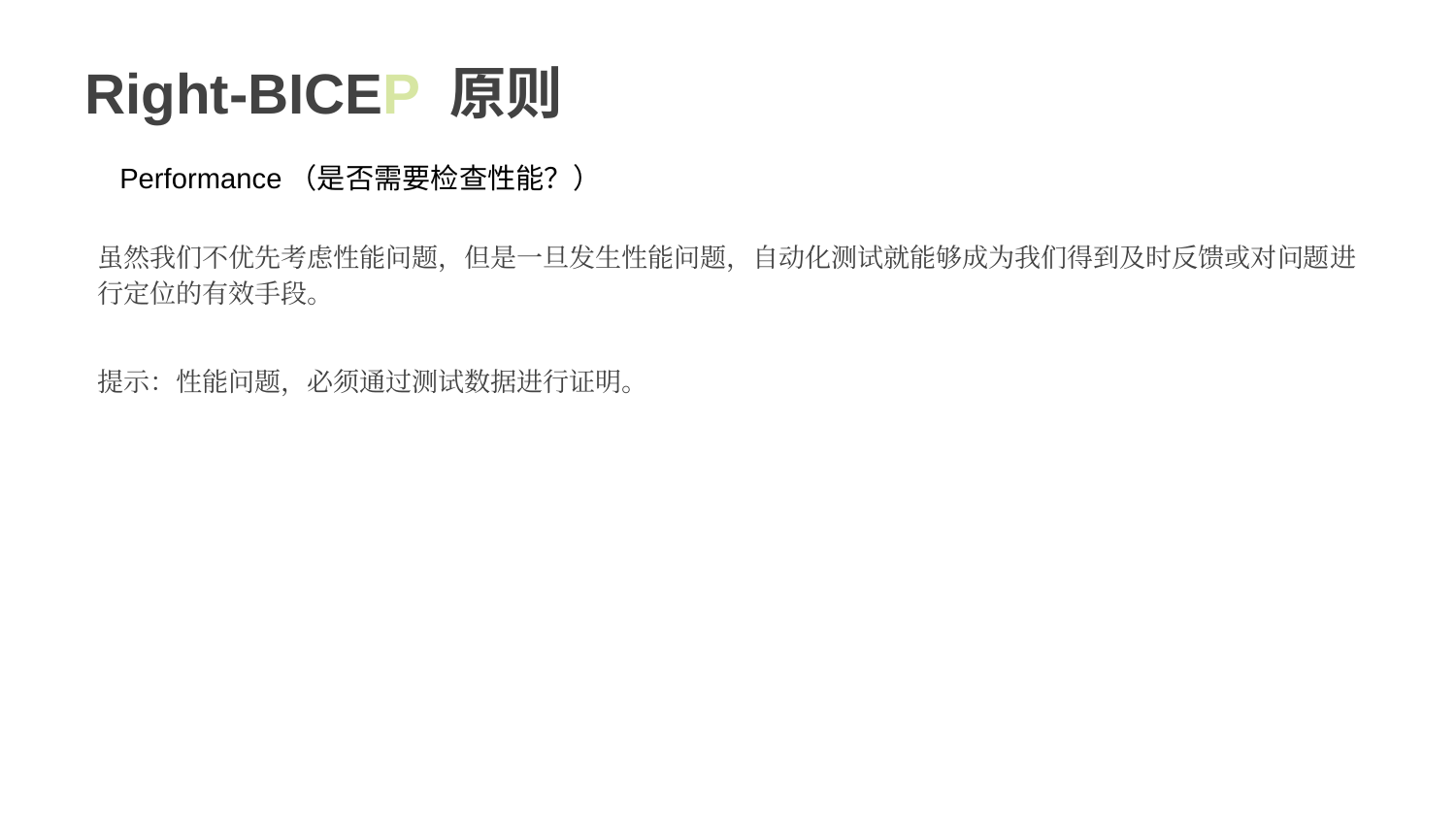

# Right-BICEP 原则
Performance（是否需要检查性能？）
虽然我们不优先考虑性能问题，但是一旦发生性能问题，自动化测试就能够成为我们得到及时反馈或对问题进行定位的有效手段。

提示：性能问题，必须通过测试数据进行证明。